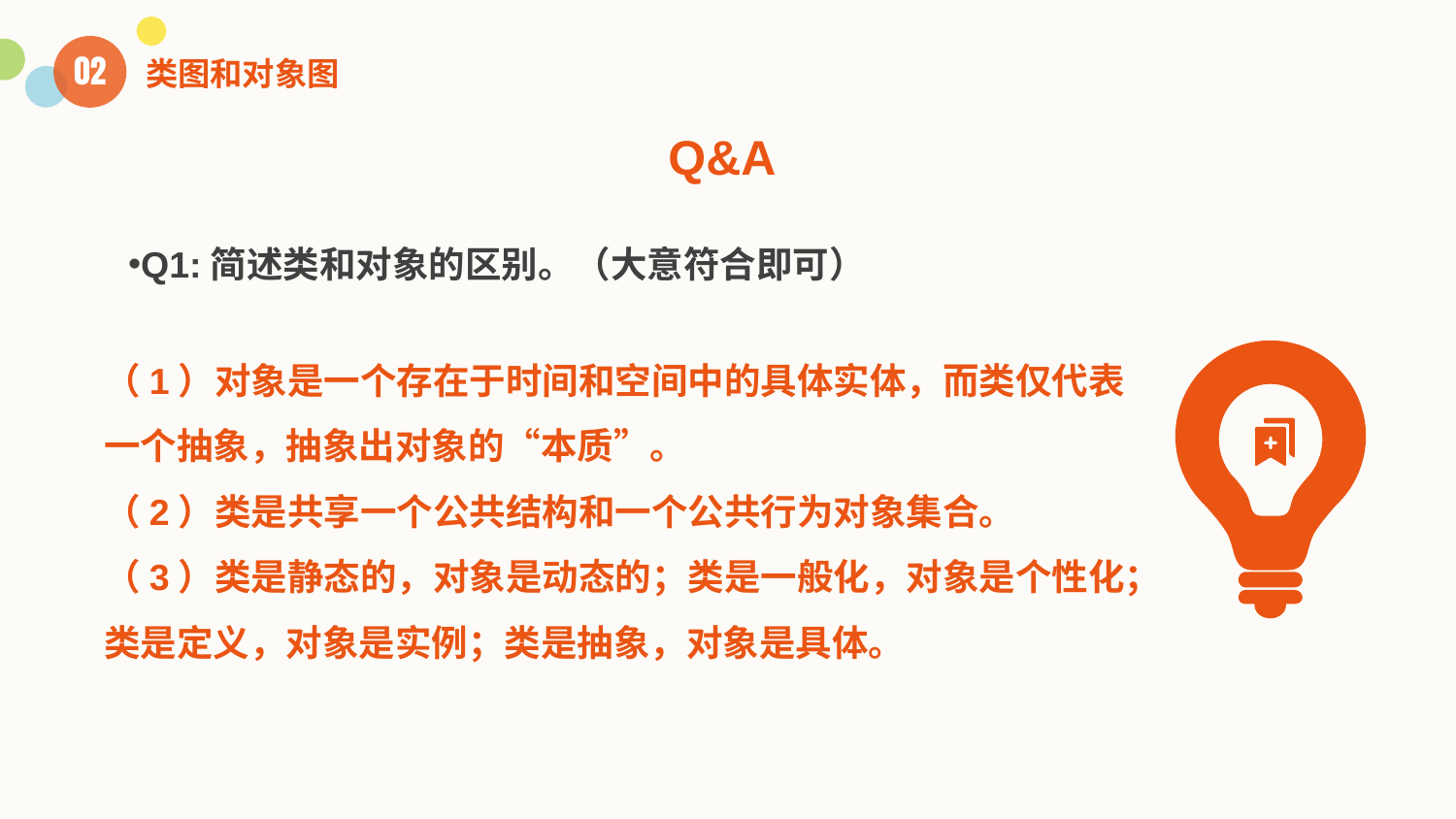

02
类图和对象图

Q&A
Q1:简述类和对象的区别。（大意符合即可）
（1）对象是一个存在于时间和空间中的具体实体，而类仅代表一个抽象，抽象出对象的“本质”。
（2）类是共享一个公共结构和一个公共行为对象集合。
（3）类是静态的，对象是动态的；类是一般化，对象是个性化；类是定义，对象是实例；类是抽象，对象是具体。